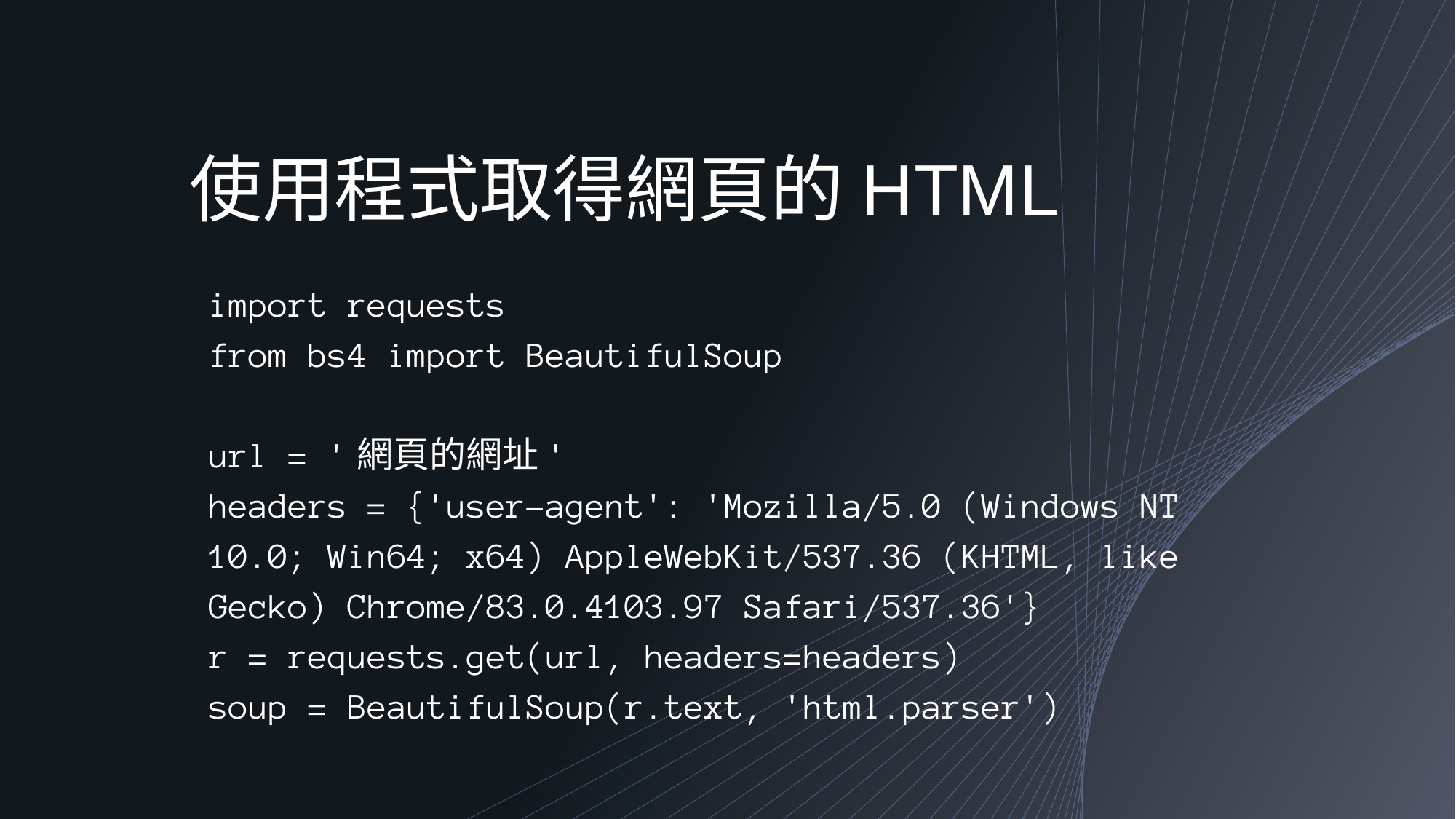

# 使用程式取得網頁的HTML
import requests
from bs4 import BeautifulSoup

url = '網頁的網址'
headers = {'user-agent': 'Mozilla/5.0 (Windows NT 10.0; Win64; x64) AppleWebKit/537.36 (KHTML, like Gecko) Chrome/83.0.4103.97 Safari/537.36'}
r = requests.get(url, headers=headers)
soup = BeautifulSoup(r.text, 'html.parser')